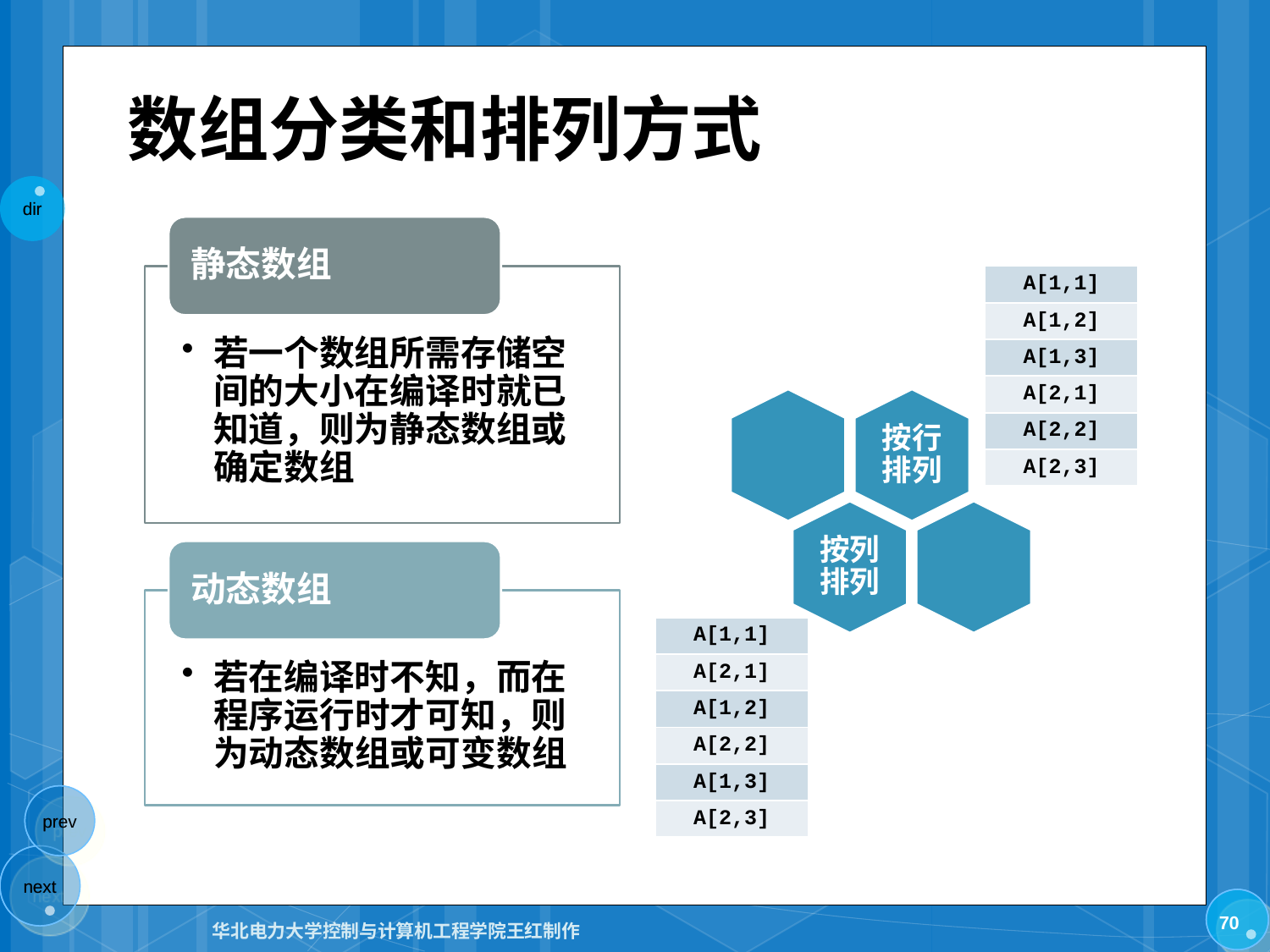

# 数组分类和排列方式
若一个数组所需存储空间的大小在编译时就已知道，则为静态数组或确定数组
静态数组
若在编译时不知，而在程序运行时才可知，则为动态数组或可变数组
动态数组
按行排列

按列排列

| A[1,1] |
| --- |
| A[1,2] |
| A[1,3] |
| A[2,1] |
| A[2,2] |
| A[2,3] |
| A[1,1] |
| --- |
| A[2,1] |
| A[1,2] |
| A[2,2] |
| A[1,3] |
| A[2,3] |
70
华北电力大学控制与计算机工程学院王红制作